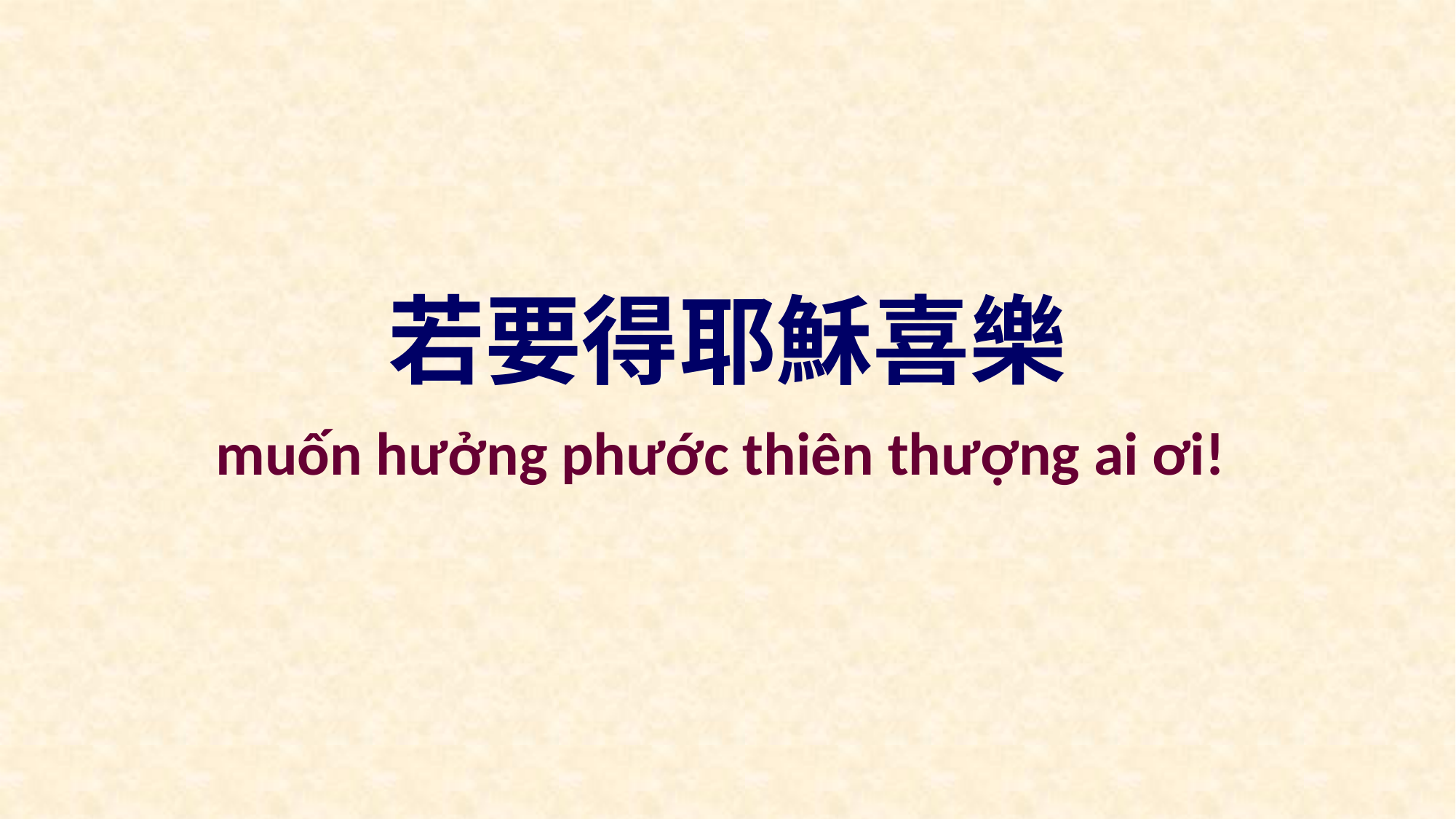

若要得耶穌喜樂
muốn hưởng phước thiên thượng ai ơi!